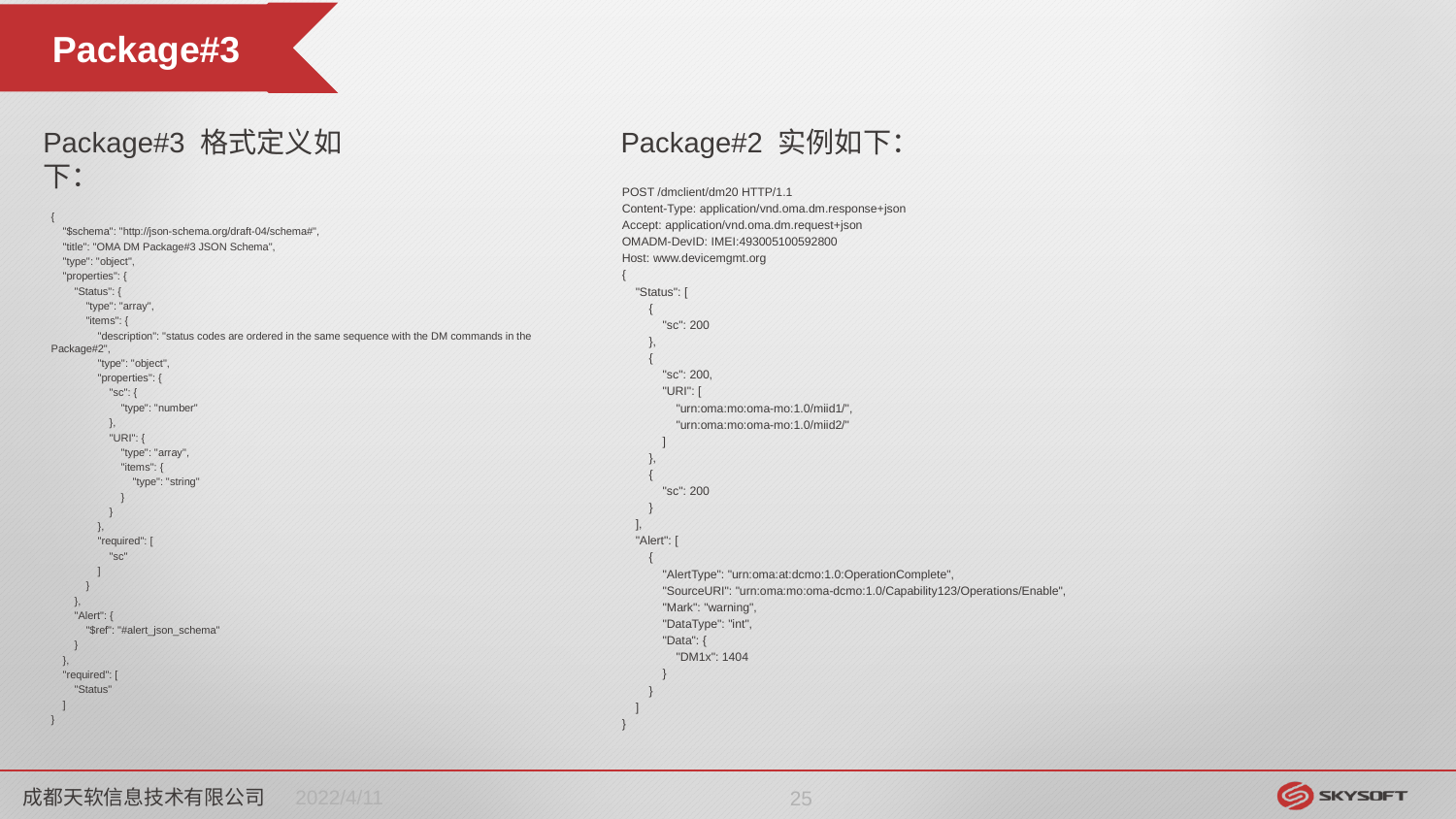

Package#3

Package#2 实例如下：
Package#3 格式定义如下：
POST /dmclient/dm20 HTTP/1.1
Content-Type: application/vnd.oma.dm.response+json
Accept: application/vnd.oma.dm.request+json
OMADM-DevID: IMEI:493005100592800
Host: www.devicemgmt.org
{
    "Status": [
        {
            "sc": 200
        },
        {
            "sc": 200,
            "URI": [
                "urn:oma:mo:oma-mo:1.0/miid1/",
                "urn:oma:mo:oma-mo:1.0/miid2/"
            ]
        },
        {
            "sc": 200
        }
    ],
    "Alert": [
        {
            "AlertType": "urn:oma:at:dcmo:1.0:OperationComplete",
            "SourceURI": "urn:oma:mo:oma-dcmo:1.0/Capability123/Operations/Enable",
            "Mark": "warning",
            "DataType": "int",
            "Data": {
                "DM1x": 1404
            }
        }
    ]
}
{
    "$schema": "http://json-schema.org/draft-04/schema#",
    "title": "OMA DM Package#3 JSON Schema",
    "type": "object",
    "properties": {
        "Status": {
            "type": "array",
            "items": {
                "description": "status codes are ordered in the same sequence with the DM commands in the Package#2",
                "type": "object",
                "properties": {
                    "sc": {
                        "type": "number"
                    },
                    "URI": {
                        "type": "array",
                        "items": {
                            "type": "string"
                        }
                    }
                },
                "required": [
                    "sc"
                ]
            }
        },
        "Alert": {
            "$ref": "#alert_json_schema"
        }
    },
    "required": [
        "Status"
    ]
}
成都天软信息技术有限公司
2022/4/11
25